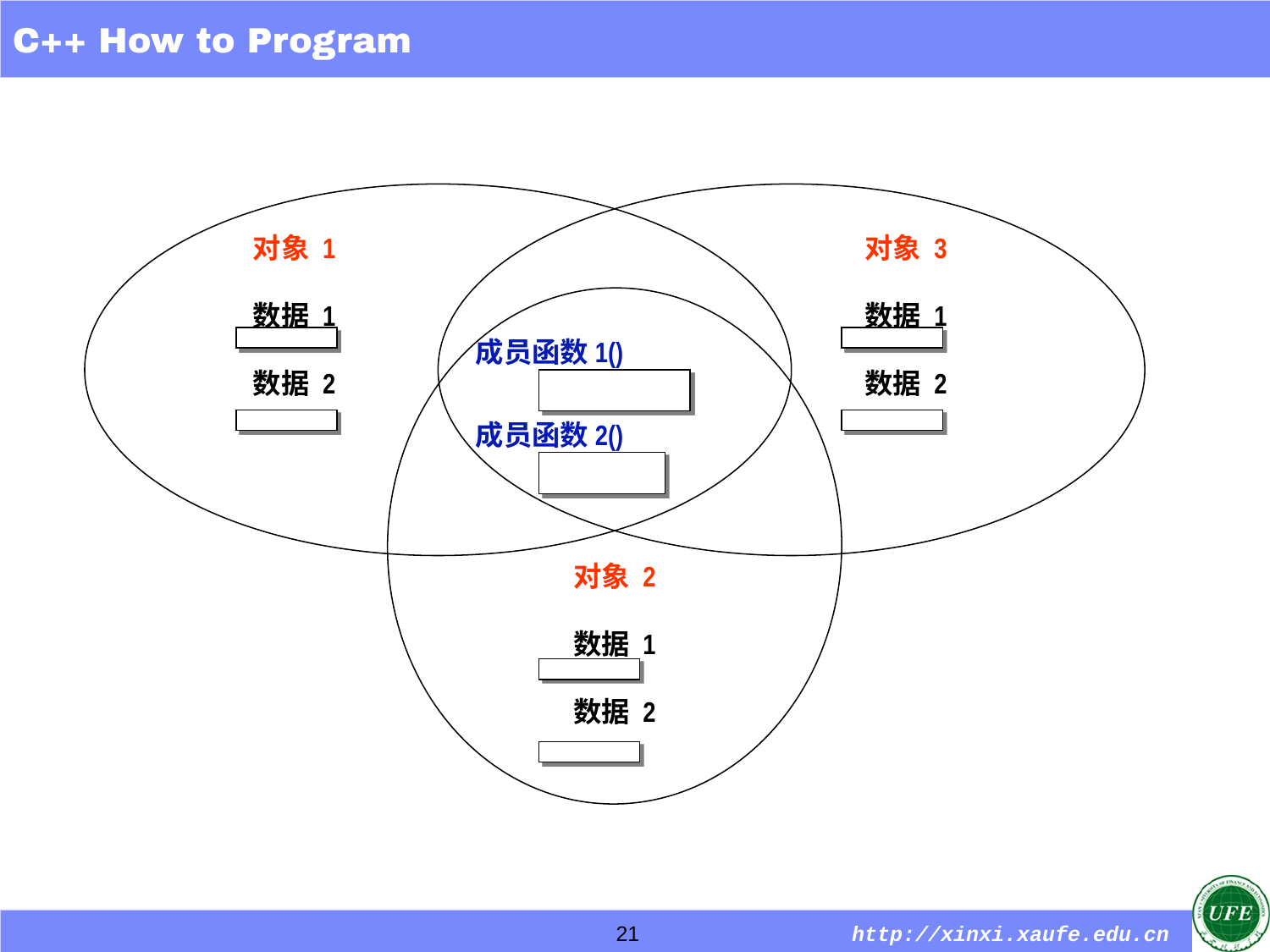

对象 1

数据 1

数据 2
对象 3

数据 1

数据 2

成员函数1()

成员函数2()

对象 2

数据 1

数据 2

21